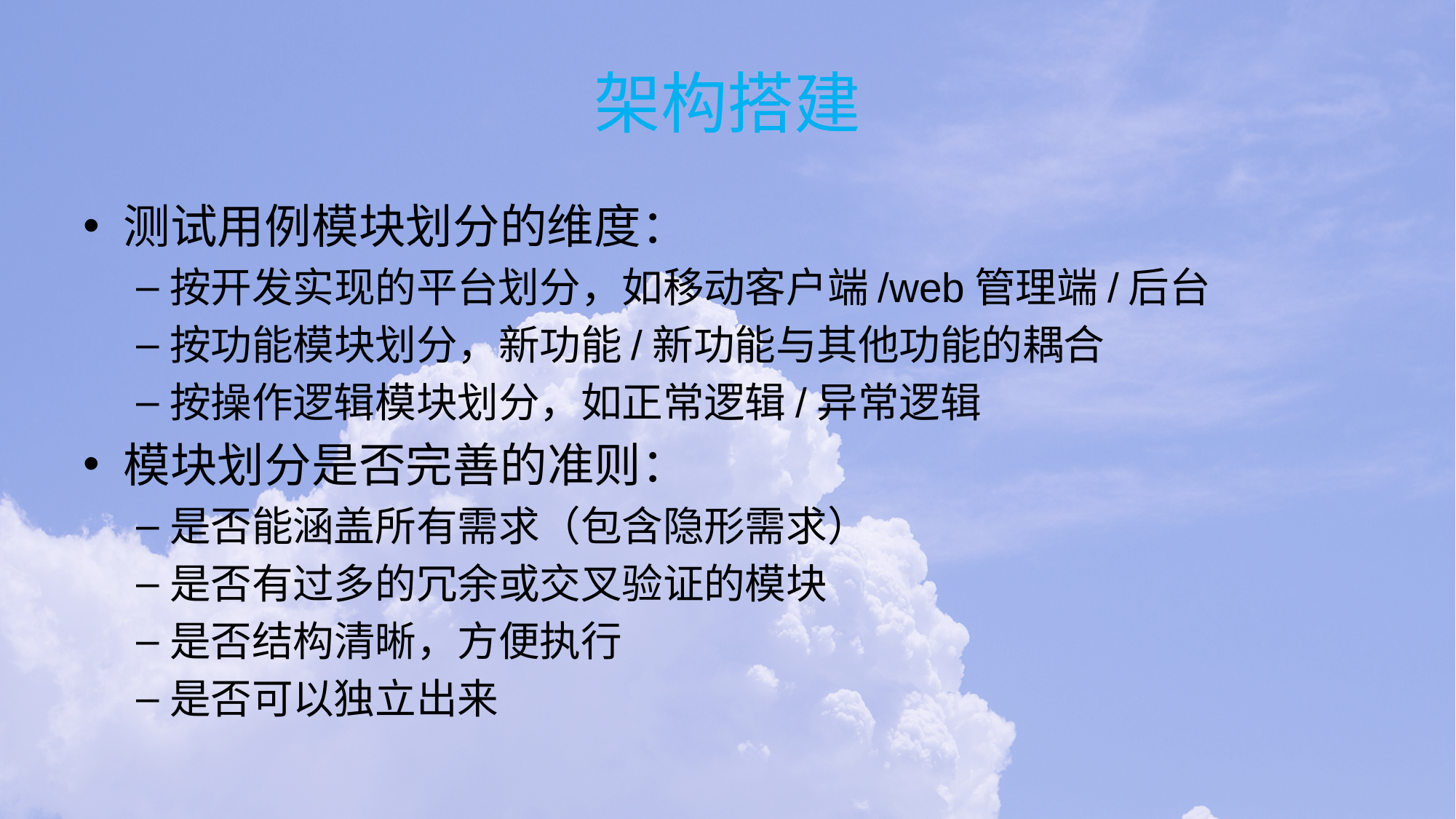

# 架构搭建
测试用例模块划分的维度：
按开发实现的平台划分，如移动客户端/web管理端/后台
按功能模块划分，新功能/新功能与其他功能的耦合
按操作逻辑模块划分，如正常逻辑/异常逻辑
模块划分是否完善的准则：
是否能涵盖所有需求（包含隐形需求）
是否有过多的冗余或交叉验证的模块
是否结构清晰，方便执行
是否可以独立出来